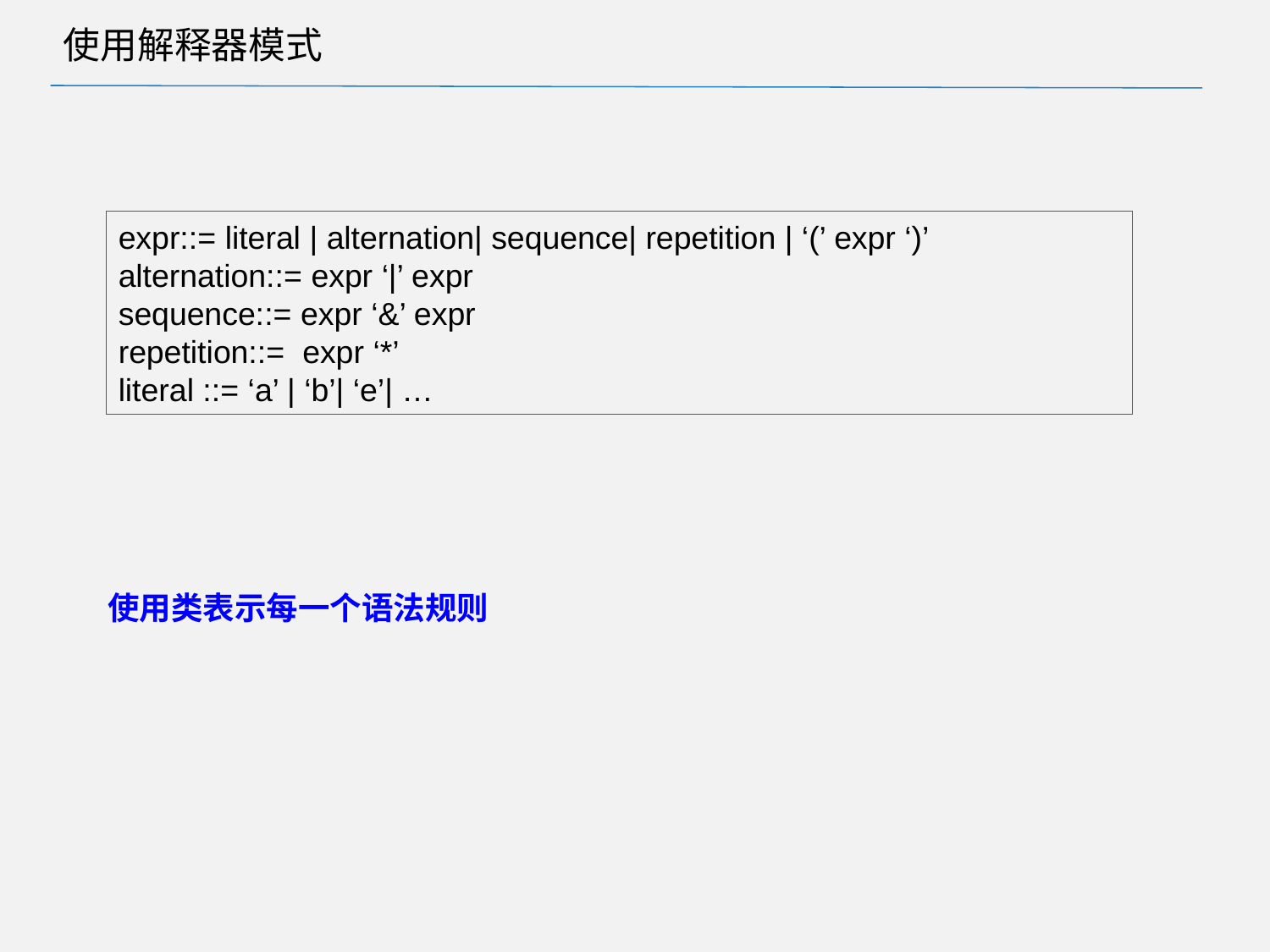

# 使用解释器模式
expr::= literal | alternation| sequence| repetition | ‘(’ expr ‘)’
alternation::= expr ‘|’ expr
sequence::= expr ‘&’ expr
repetition::=  expr ‘*’
literal ::= ‘a’ | ‘b’| ‘e’| …
使用类表示每一个语法规则